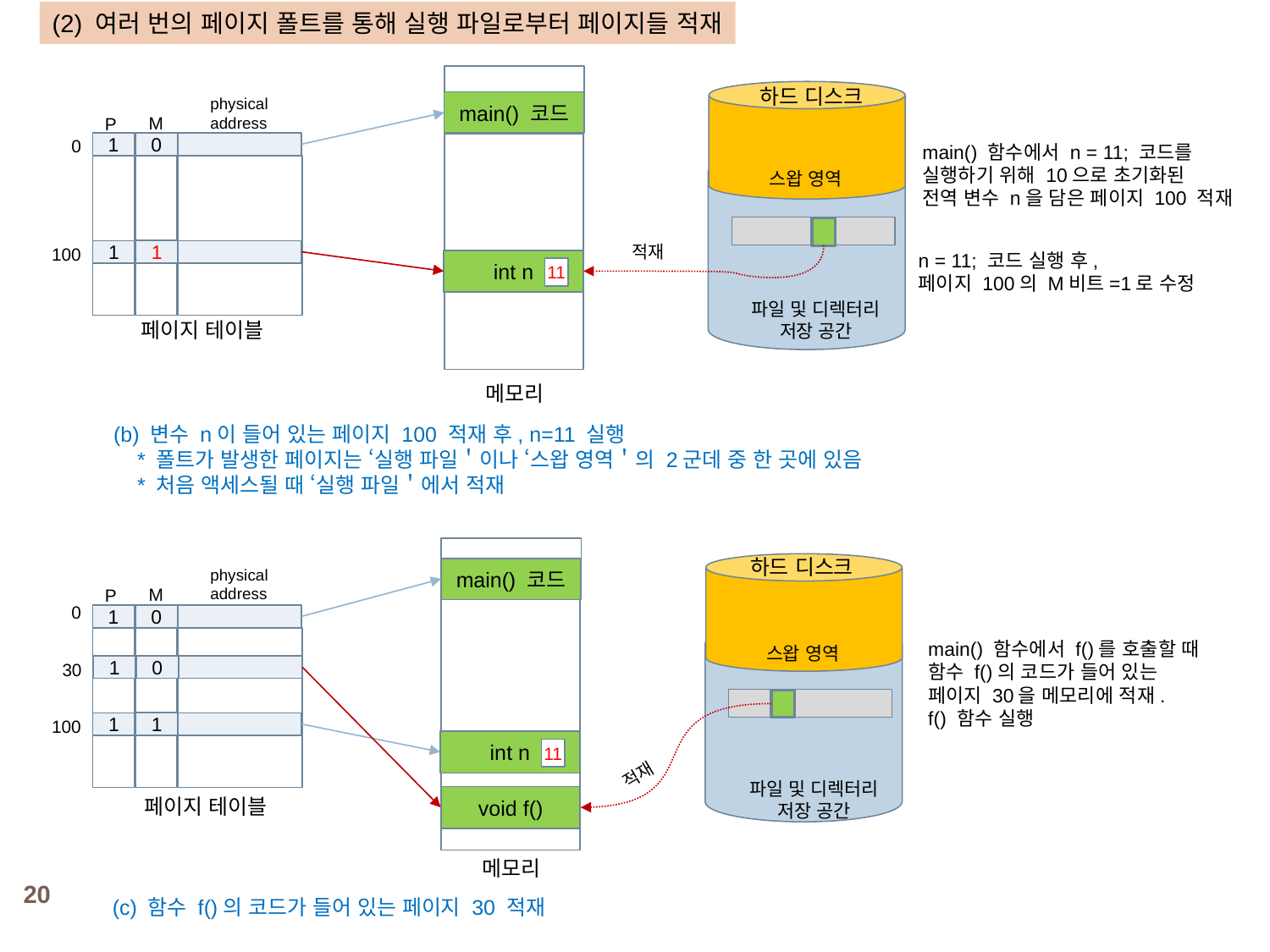

(2) 여러 번의 페이지 폴트를 통해 실행 파일로부터 페이지들 적재

하드 디스크

physical
address
main() 코드
M
P
0
0

1
main() 함수에서 n = 11; 코드를
실행하기 위해 10으로 초기화된
전역 변수 n을 담은 페이지 100 적재

스왑 영역

적재
100
1

1
n = 11; 코드 실행 후,
페이지 100의 M비트=1로 수정
int n
11
파일 및 디렉터리
저장 공간
페이지 테이블
메모리
(b) 변수 n이 들어 있는 페이지 100 적재 후, n=11 실행
    * 폴트가 발생한 페이지는 ‘실행 파일＇이나 ‘스왑 영역＇의 2군데 중 한 곳에 있음
    * 처음 액세스될 때 ‘실행 파일＇에서 적재

하드 디스크

physical
address
main() 코드
M
P
0

0

1

스왑 영역
30
0

1

100
1

1
int n
11
적재
파일 및 디렉터리
저장 공간
void f()
페이지 테이블
메모리
main() 함수에서 f()를 호출할 때
함수 f()의 코드가 들어 있는
페이지 30을 메모리에 적재.
f() 함수 실행
20
(c) 함수 f()의 코드가 들어 있는 페이지 30 적재